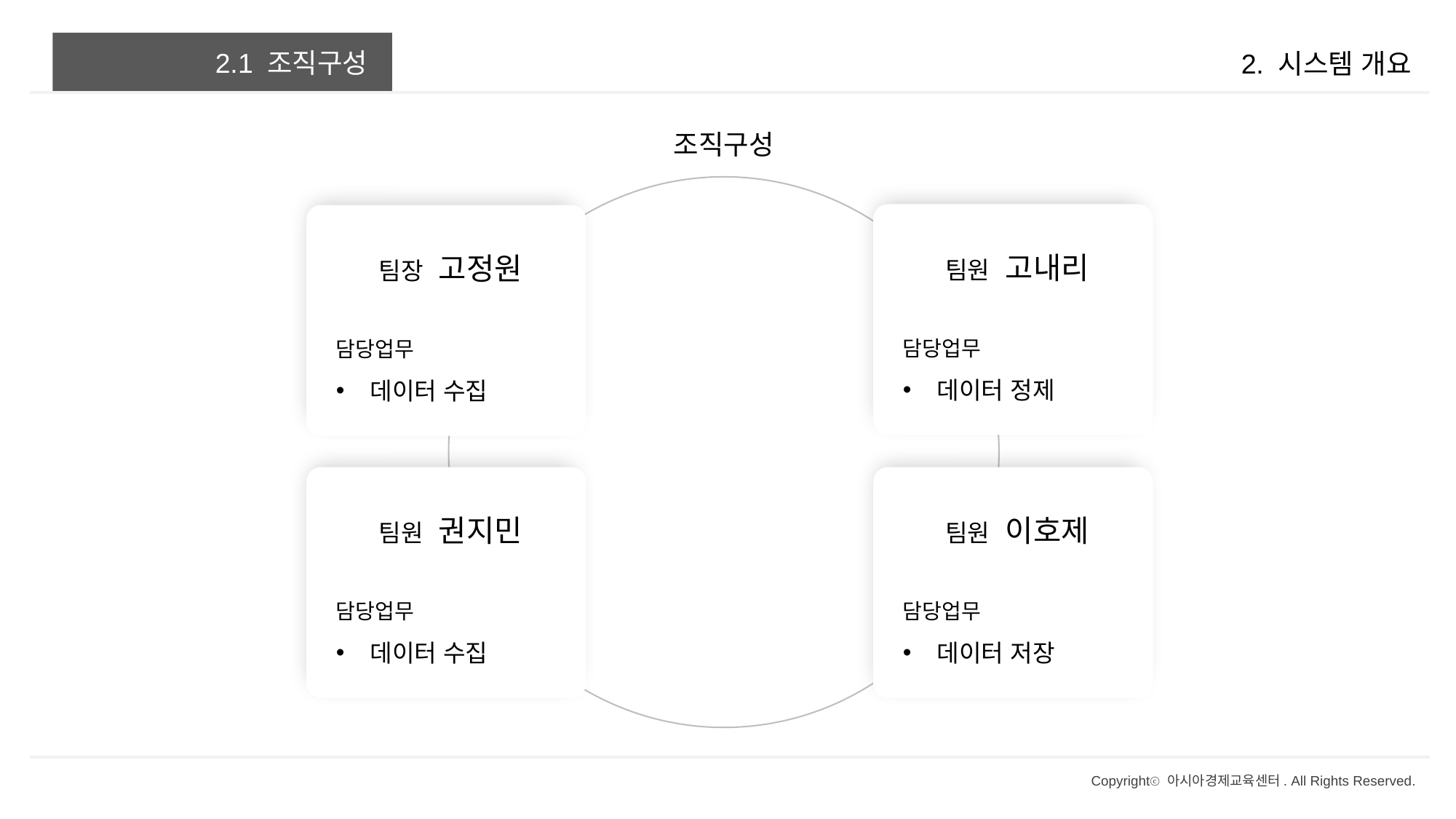

# 2.1 조직구성
2. 시스템 개요
조직구성

팀원  고내리
팀장  고정원
담당업무
데이터 정제
담당업무
데이터 수집

팀원  이호제
팀원  권지민
담당업무
데이터 저장
담당업무
데이터 수집